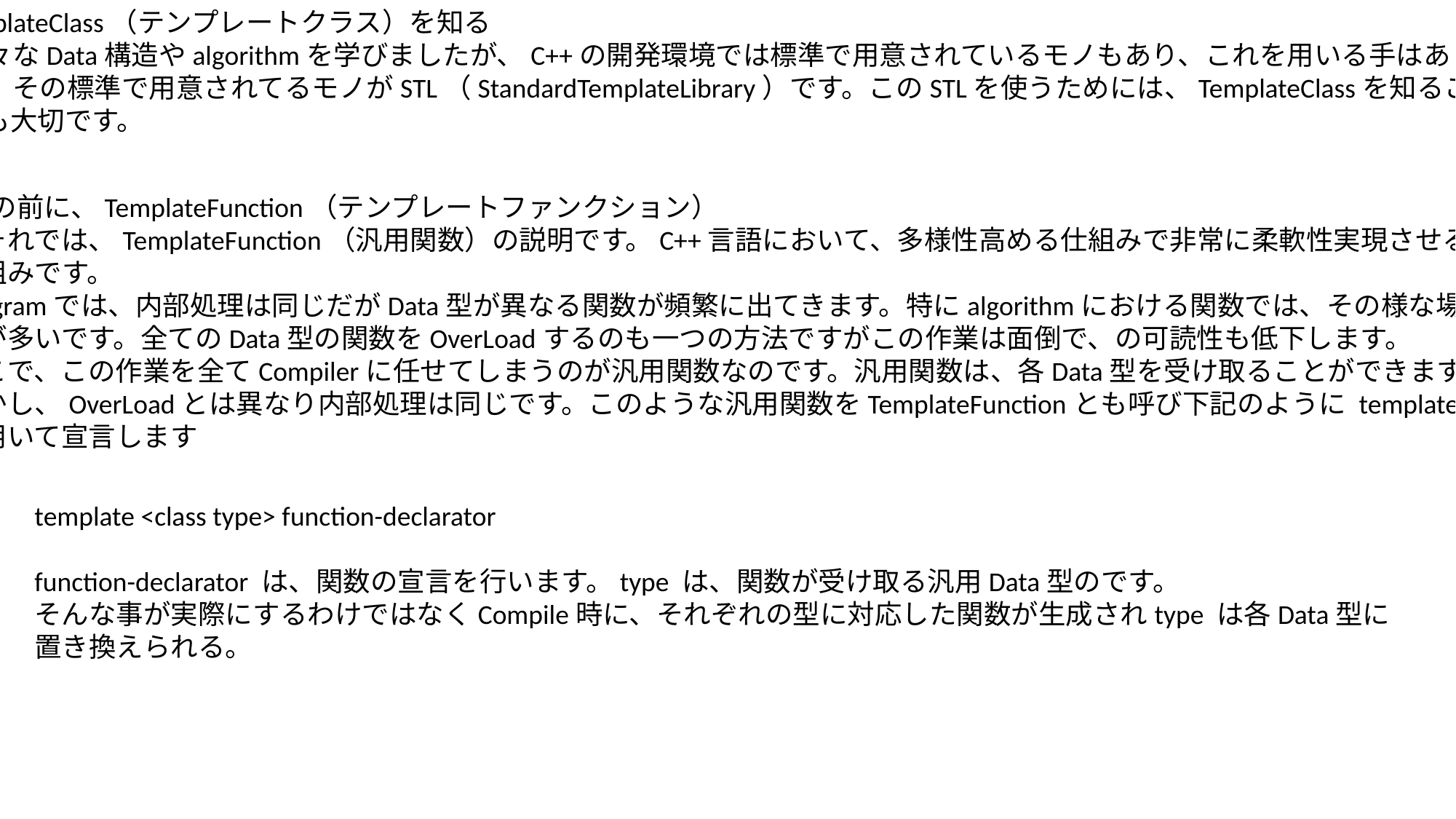

・TemplateClass（テンプレートクラス）を知る
　様々なData構造やalgorithmを学びましたが、C++の開発環境では標準で用意されているモノもあり、これを用いる手はありま
せん。その標準で用意されてるモノがSTL（StandardTemplateLibrary）です。このSTLを使うためには、TemplateClassを知ることが
とても大切です。
・その前に、TemplateFunction（テンプレートファンクション）
　それでは、TemplateFunction（汎用関数）の説明です。C++言語において、多様性高める仕組みで非常に柔軟性実現させる
仕組みです。
Programでは、内部処理は同じだがData型が異なる関数が頻繁に出てきます。特にalgorithmにおける関数では、その様な場
合が多いです。全てのData型の関数をOverLoadするのも一つの方法ですがこの作業は面倒で、の可読性も低下します。
そこで、この作業を全てCompilerに任せてしまうのが汎用関数なのです。汎用関数は、各Data型を受け取ることができます。
しかし、OverLoadとは異なり内部処理は同じです。このような汎用関数をTemplateFunctionとも呼び下記のように template
を用いて宣言します

template <class type> function-declarator

function-declarator は、関数の宣言を行います。type は、関数が受け取る汎用Data型のです。
そんな事が実際にするわけではなくCompile時に、それぞれの型に対応した関数が生成されtype は各Data型に置き換えられる。